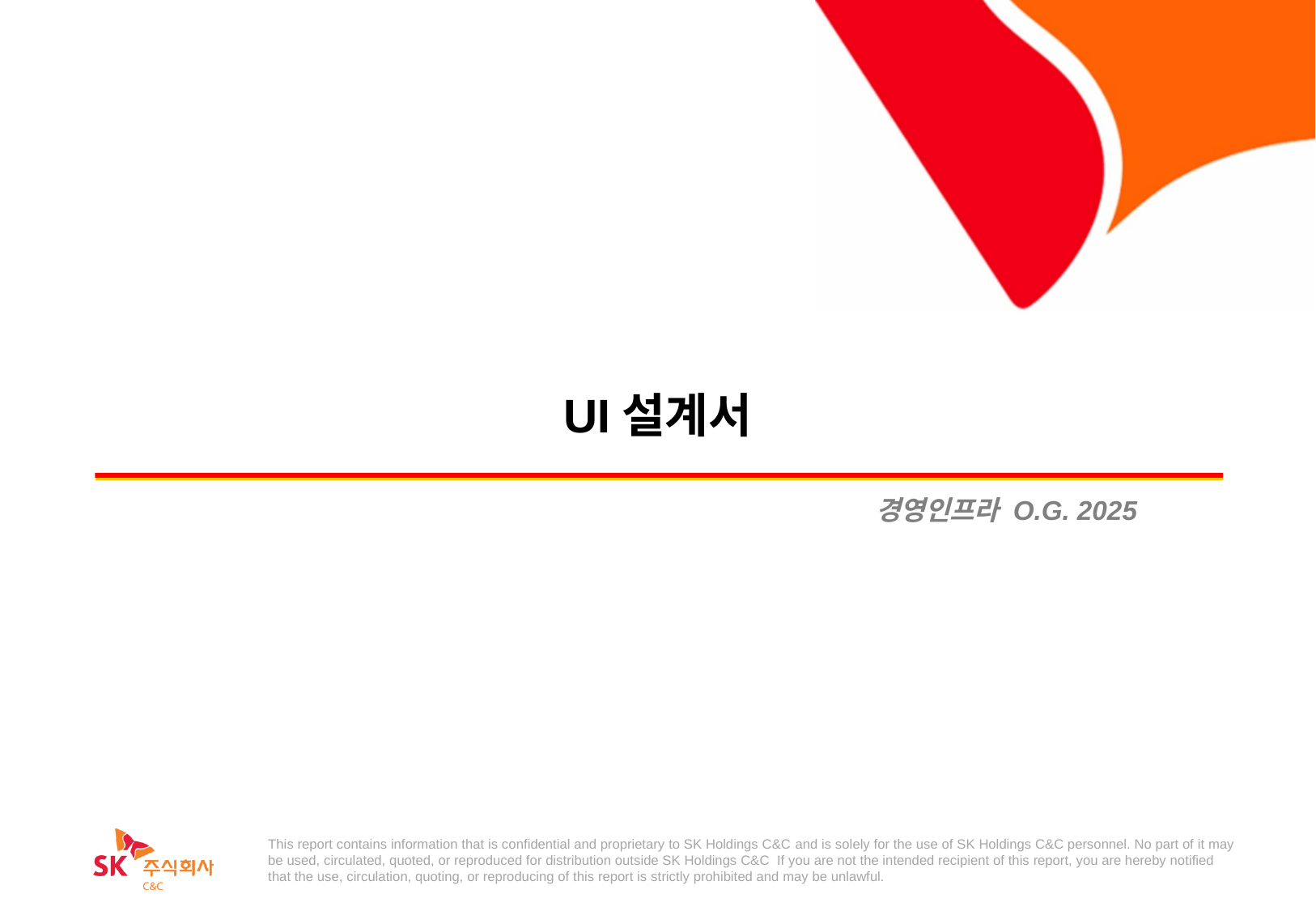

# UI설계서
경영인프라 O.G. 2025
This report contains information that is confidential and proprietary to SK Holdings C&C and is solely for the use of SK Holdings C&C personnel. No part of it may be used, circulated, quoted, or reproduced for distribution outside SK Holdings C&C  If you are not the intended recipient of this report, you are hereby notified that the use, circulation, quoting, or reproducing of this report is strictly prohibited and may be unlawful.